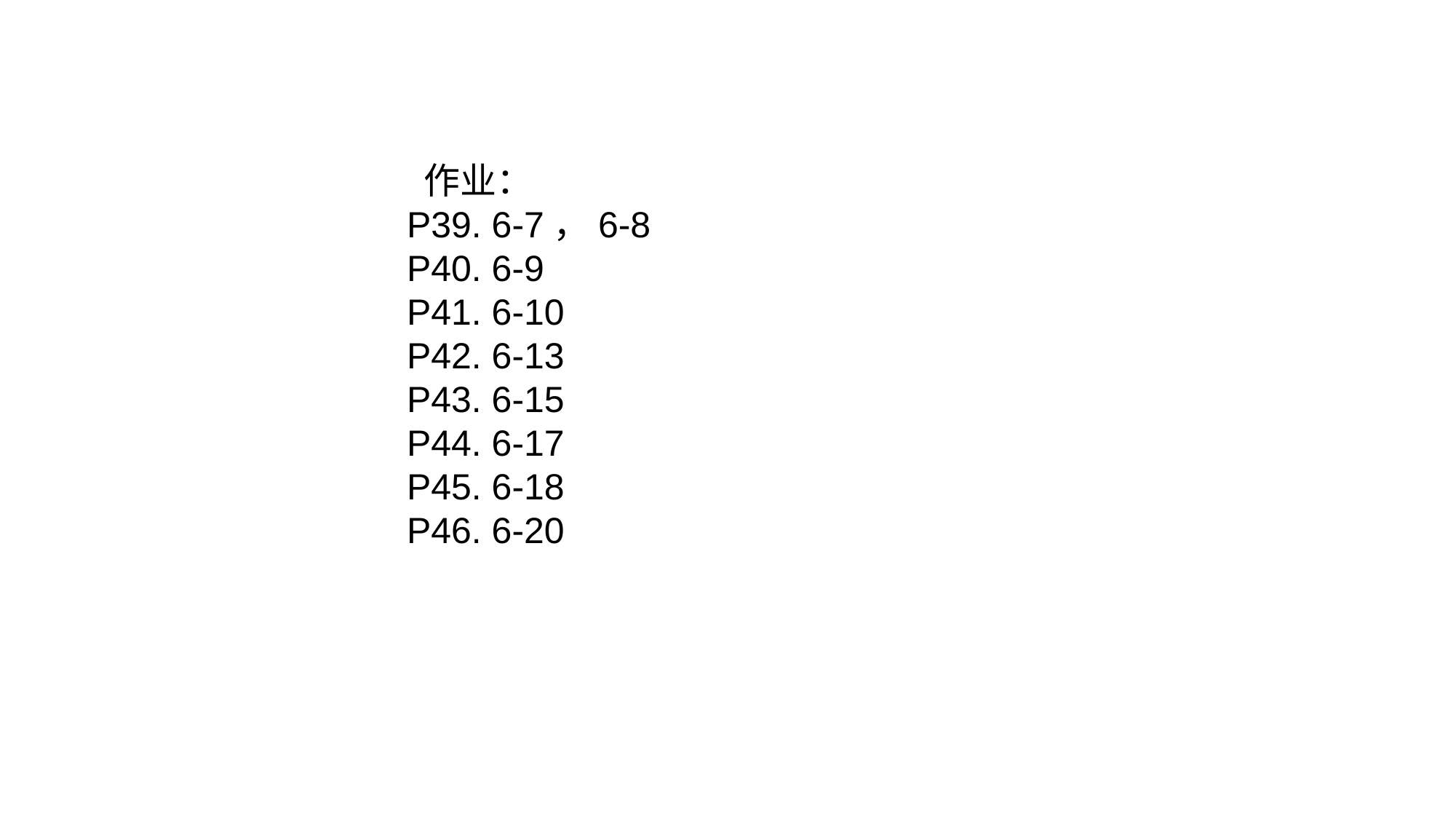

作业：
P39. 6-7，6-8
P40. 6-9
P41. 6-10
P42. 6-13
P43. 6-15
P44. 6-17
P45. 6-18
P46. 6-20